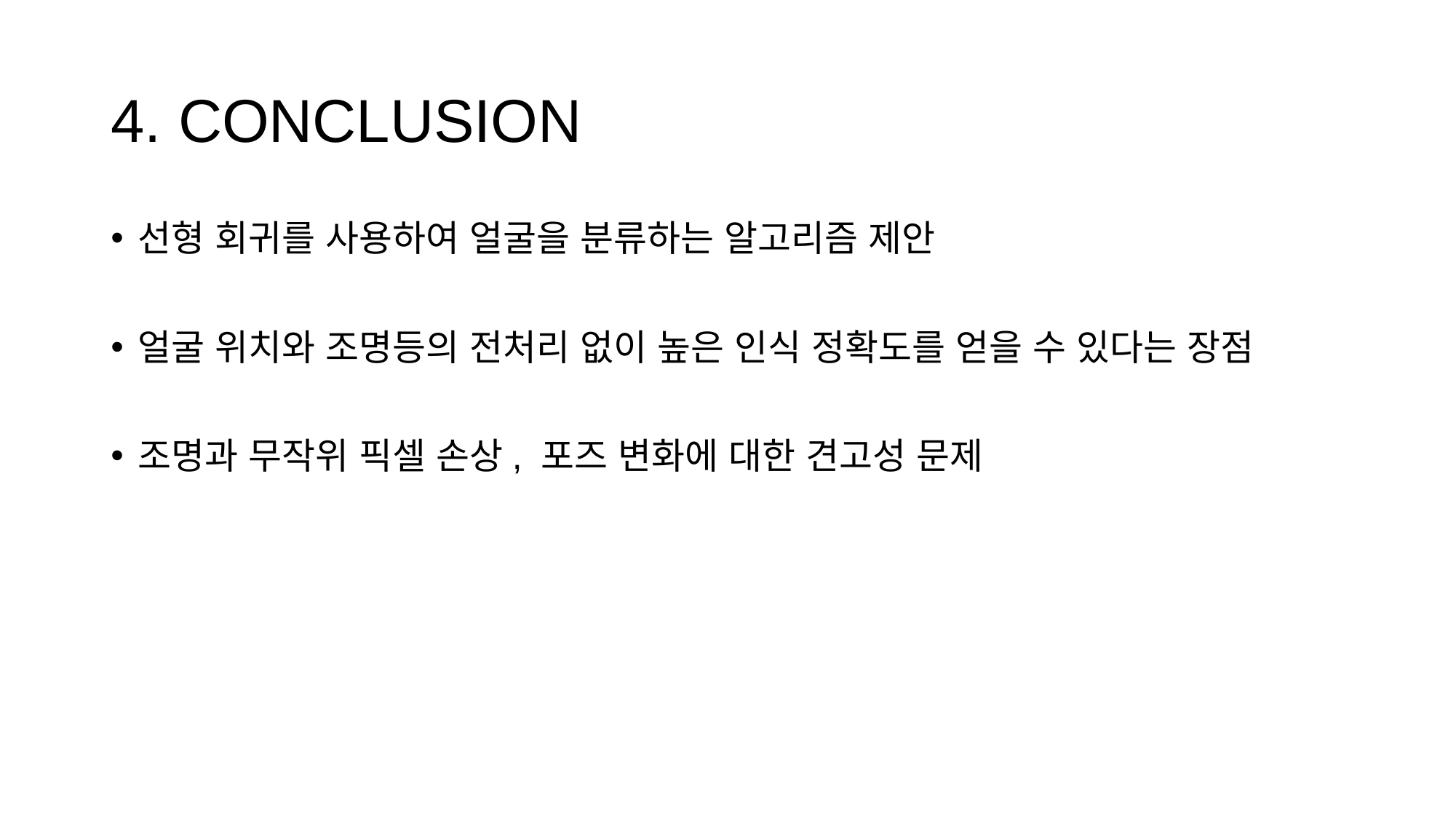

# 4. CONCLUSION
선형 회귀를 사용하여 얼굴을 분류하는 알고리즘 제안

얼굴 위치와 조명등의 전처리 없이 높은 인식 정확도를 얻을 수 있다는 장점

조명과 무작위 픽셀 손상, 포즈 변화에 대한 견고성 문제